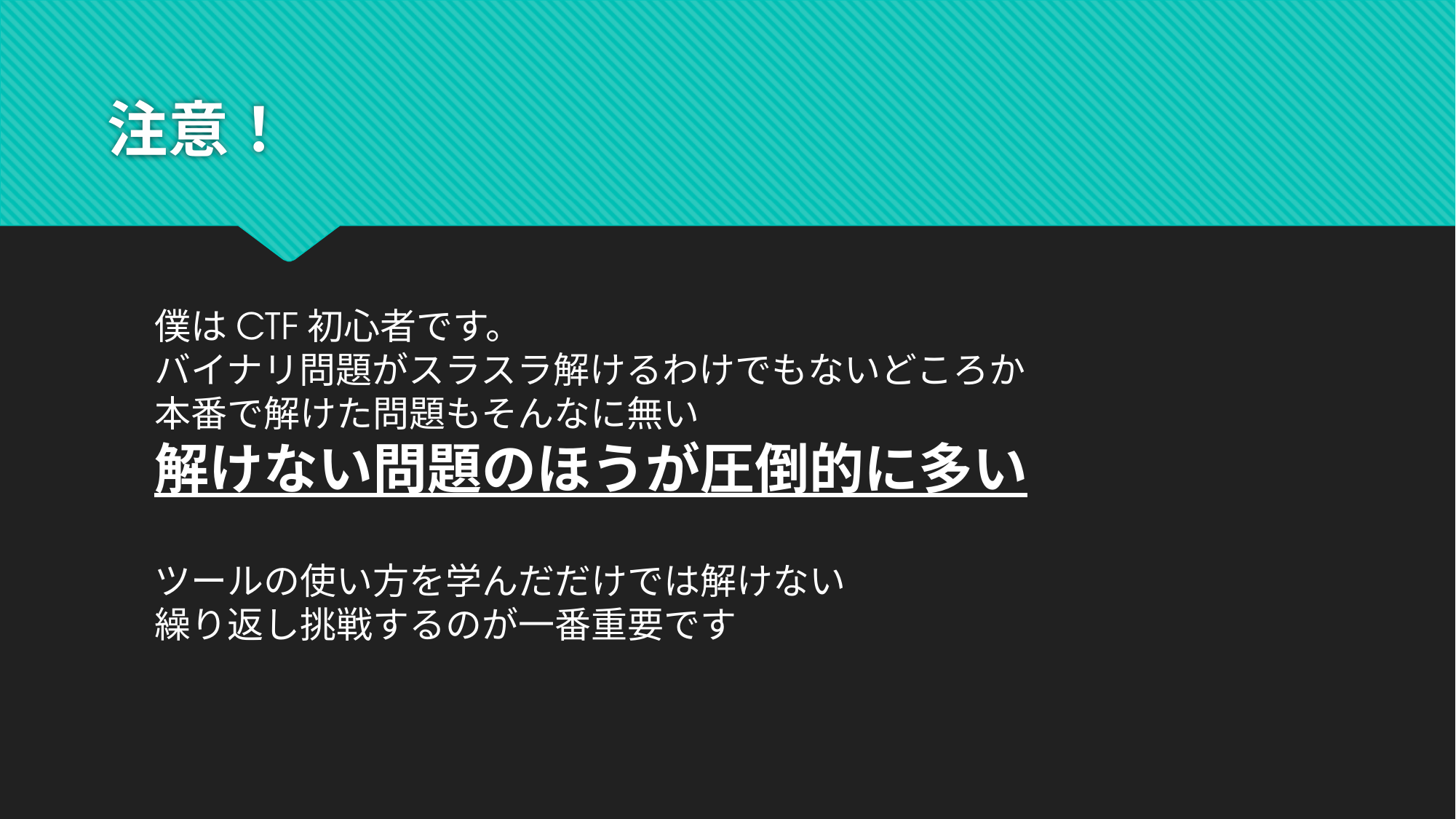

# 注意！
僕はCTF初心者です。
バイナリ問題がスラスラ解けるわけでもないどころか
本番で解けた問題もそんなに無い
解けない問題のほうが圧倒的に多い

ツールの使い方を学んだだけでは解けない
繰り返し挑戦するのが一番重要です